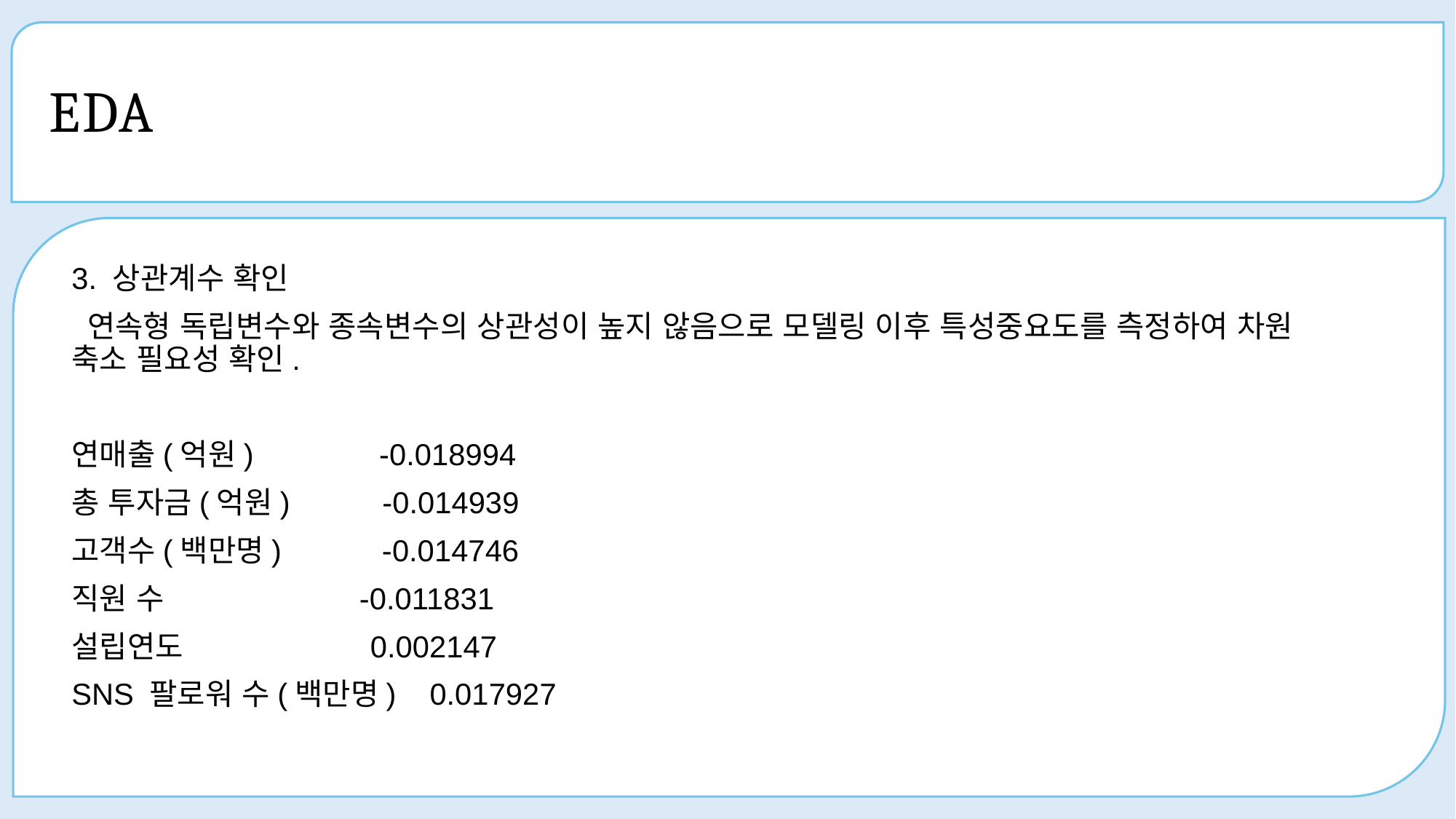

# EDA

3. 상관계수 확인
 연속형 독립변수와 종속변수의 상관성이 높지 않음으로 모델링 이후 특성중요도를 측정하여 차원 축소 필요성 확인.

연매출(억원)               -0.018994
총 투자금(억원)           -0.014939
고객수(백만명)            -0.014746
직원 수                      -0.011831
설립연도                     0.002147
SNS 팔로워 수(백만명)    0.017927